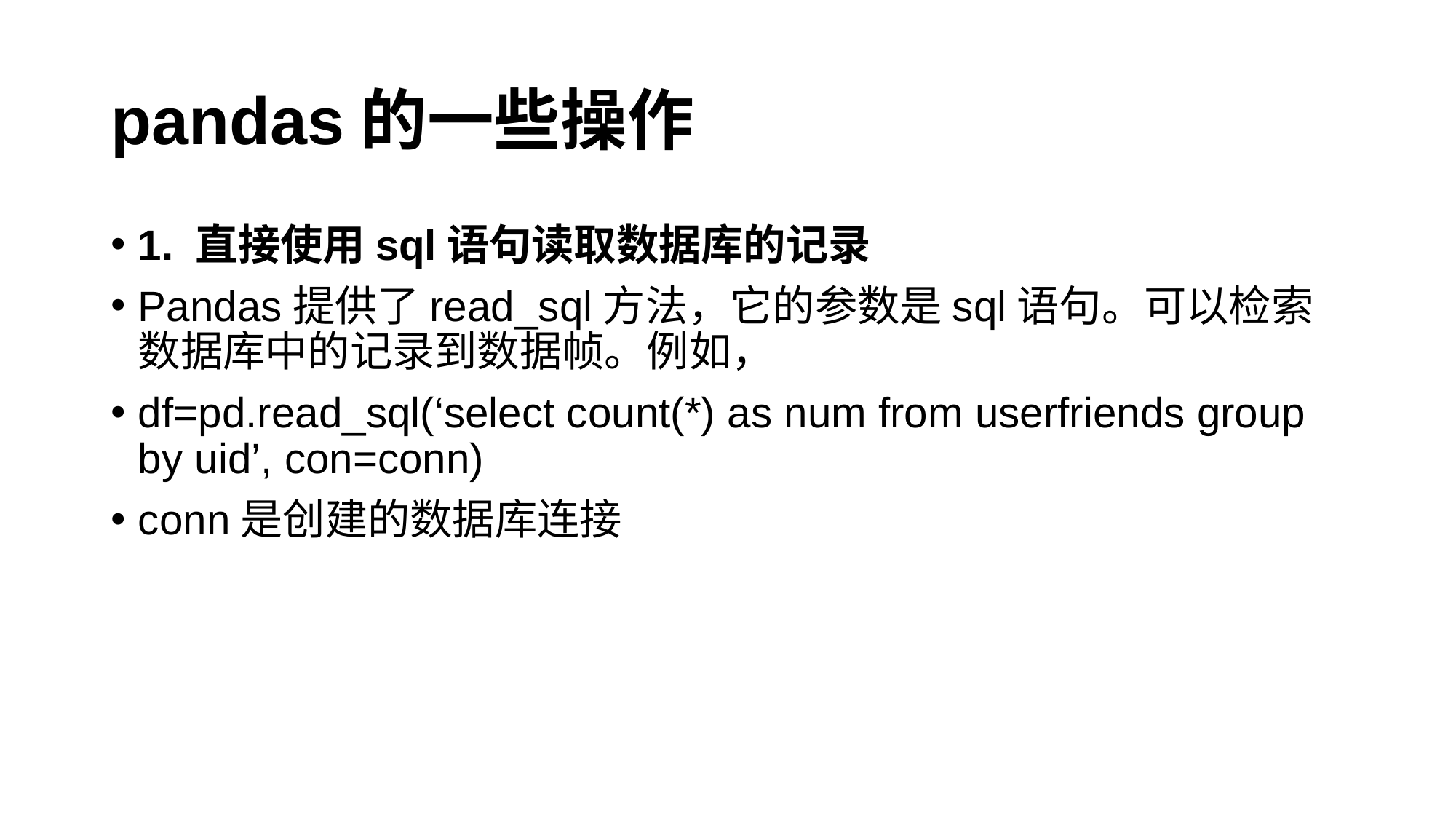

# pandas的一些操作
1. 直接使用sql语句读取数据库的记录
Pandas提供了read_sql方法，它的参数是sql语句。可以检索数据库中的记录到数据帧。例如，
df=pd.read_sql(‘select count(*) as num from userfriends group by uid’, con=conn)
conn是创建的数据库连接